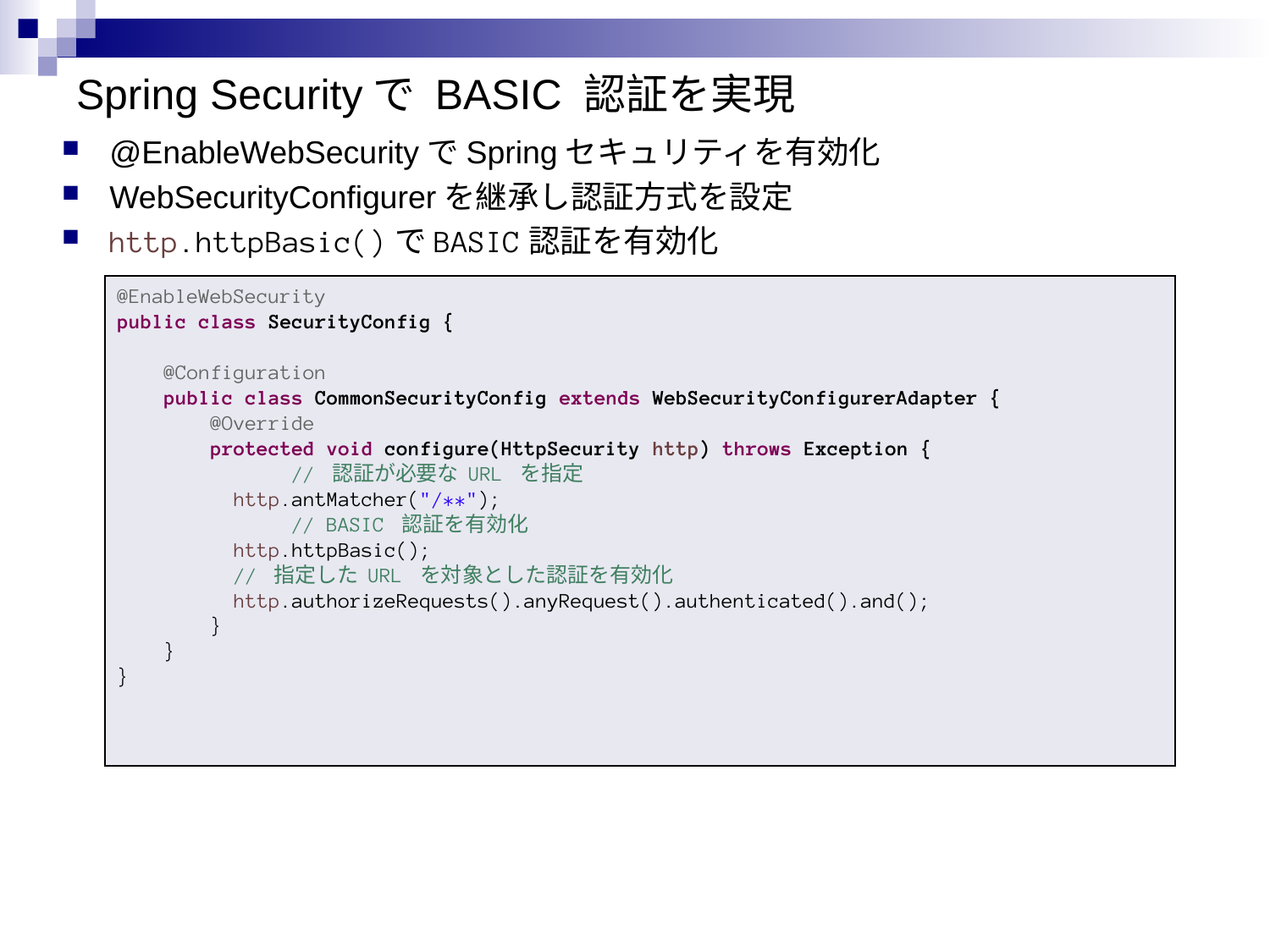

# Spring Securityで BASIC 認証を実現
@EnableWebSecurityでSpringセキュリティを有効化
WebSecurityConfigurerを継承し認証方式を設定
http.httpBasic()でBASIC認証を有効化
@EnableWebSecurity
public class SecurityConfig {

    @Configuration
    public class CommonSecurityConfig extends WebSecurityConfigurerAdapter {
        @Override
        protected void configure(HttpSecurity http) throws Exception {
　　　　　　　　// 認証が必要な URL を指定
          http.antMatcher("/**");
　　　　　　　　// BASIC 認証を有効化
          http.httpBasic();
          // 指定した URL を対象とした認証を有効化
          http.authorizeRequests().anyRequest().authenticated().and();
        }
    }
}